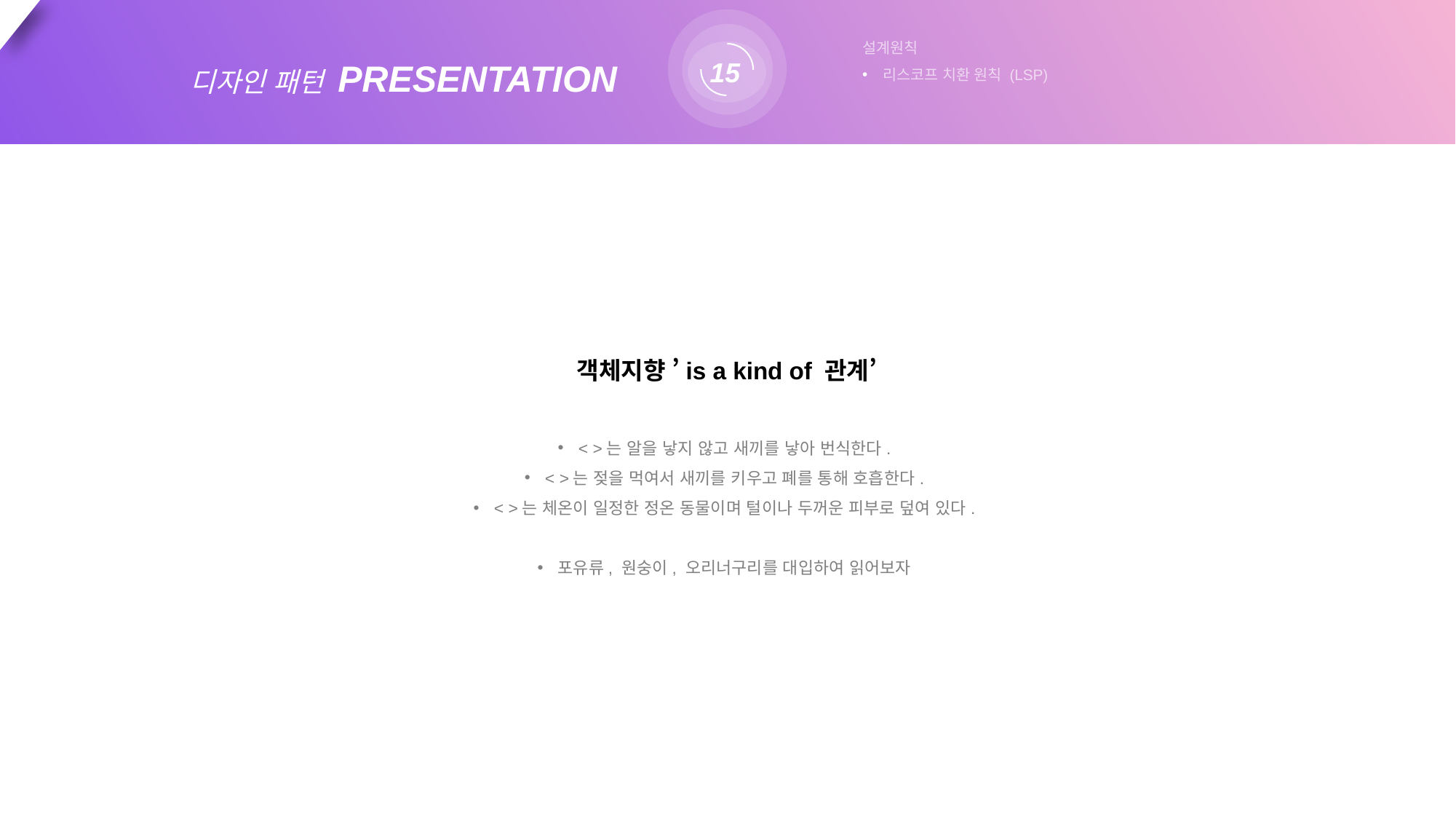

15

설계원칙
리스코프 치환 원칙 (LSP)
디자인 패턴 PRESENTATION
객체지향 ’is a kind of 관계’

< >는 알을 낳지 않고 새끼를 낳아 번식한다.
< >는 젖을 먹여서 새끼를 키우고 폐를 통해 호흡한다.
< >는 체온이 일정한 정온 동물이며 털이나 두꺼운 피부로 덮여 있다.

포유류, 원숭이, 오리너구리를 대입하여 읽어보자